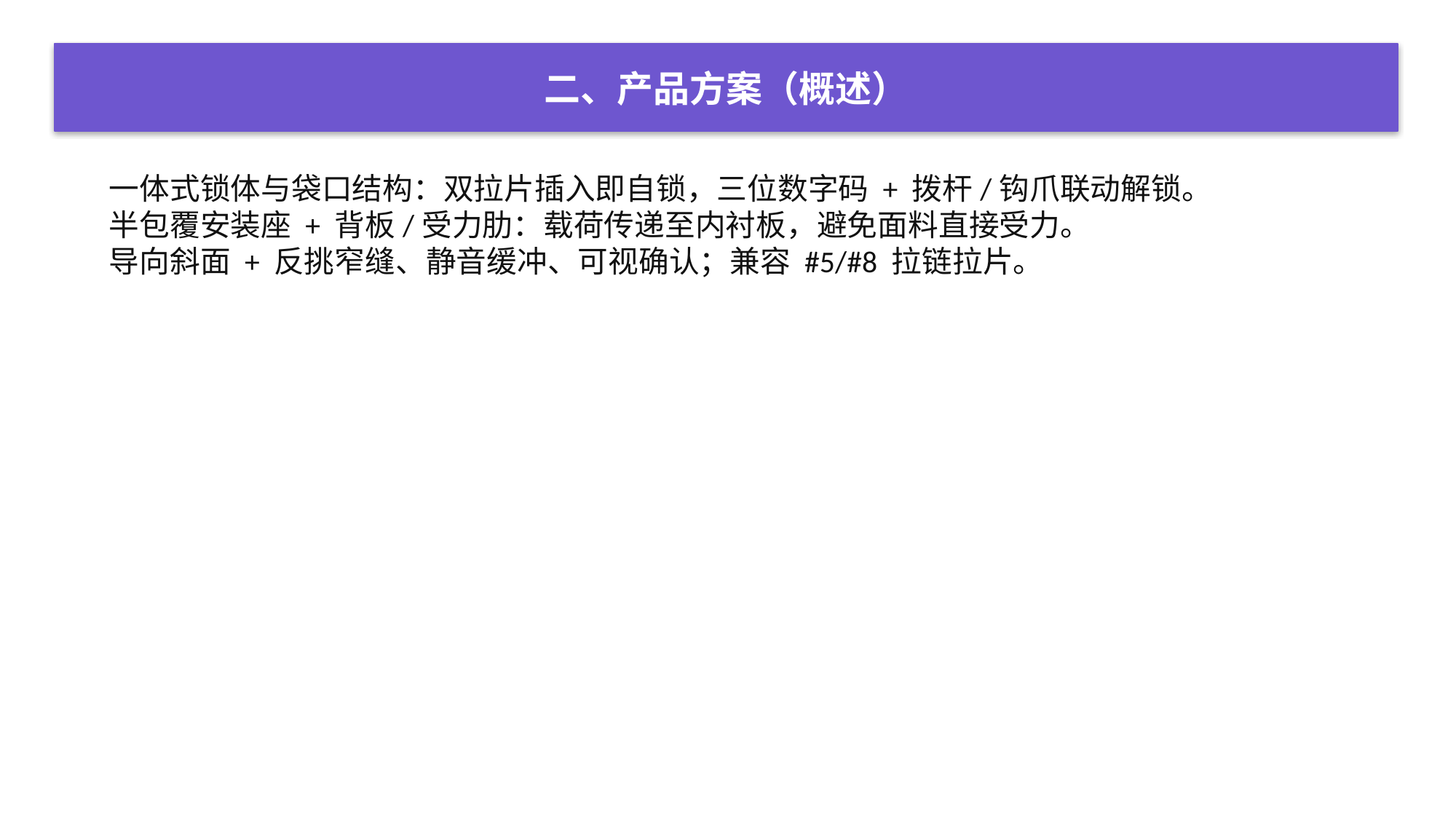

二、产品方案（概述）
一体式锁体与袋口结构：双拉片插入即自锁，三位数字码 + 拨杆/钩爪联动解锁。
半包覆安装座 + 背板/受力肋：载荷传递至内衬板，避免面料直接受力。
导向斜面 + 反挑窄缝、静音缓冲、可视确认；兼容 #5/#8 拉链拉片。